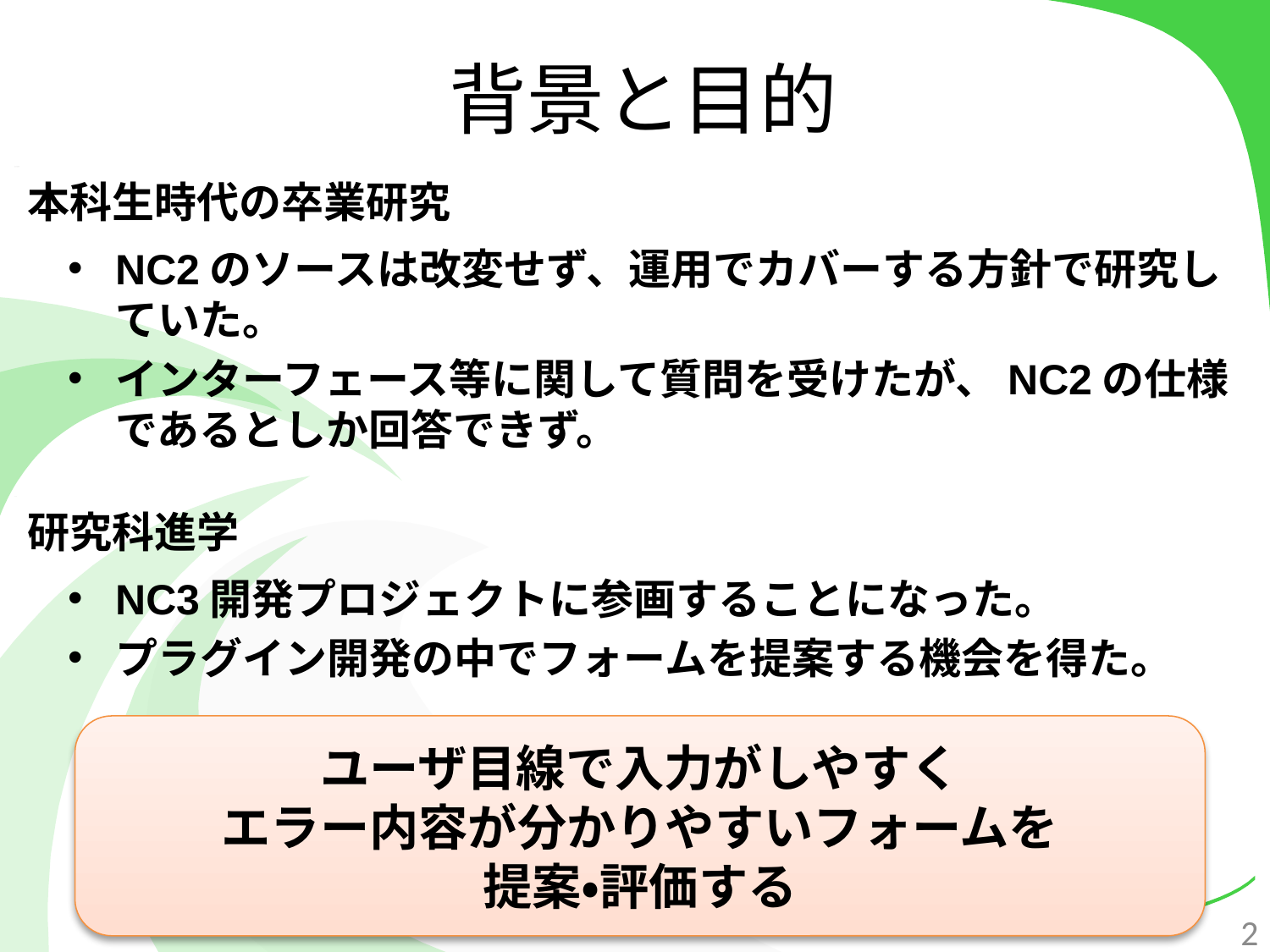

背景と目的
本科生時代の卒業研究
NC2のソースは改変せず、運用でカバーする方針で研究していた。
インターフェース等に関して質問を受けたが、NC2の仕様であるとしか回答できず。
研究科進学
NC3開発プロジェクトに参画することになった。
プラグイン開発の中でフォームを提案する機会を得た。
ユーザ目線で入力がしやすく
エラー内容が分かりやすいフォームを
提案・評価する
2